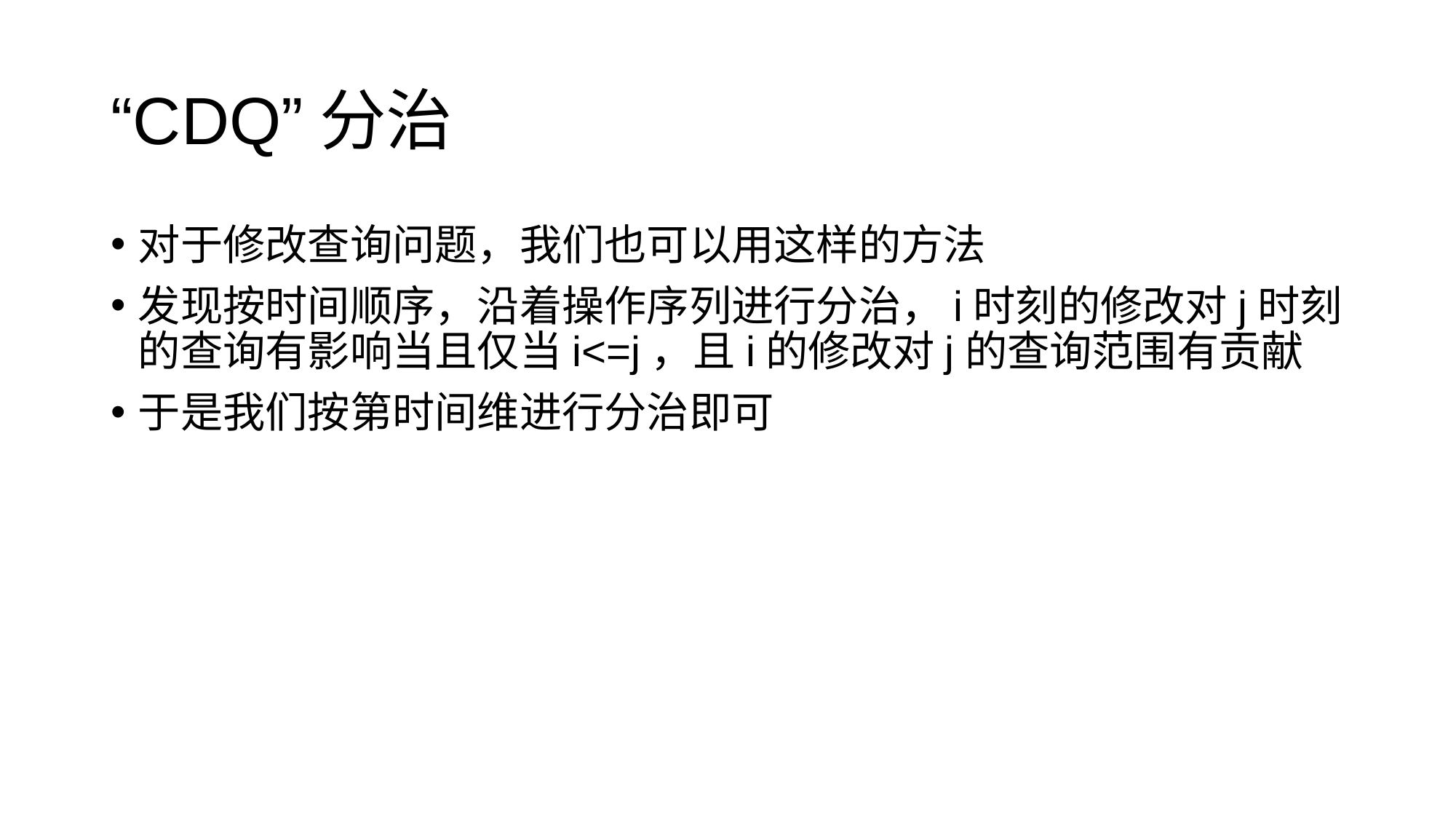

# “CDQ”分治
对于修改查询问题，我们也可以用这样的方法
发现按时间顺序，沿着操作序列进行分治，i时刻的修改对j时刻的查询有影响当且仅当i<=j，且i的修改对j的查询范围有贡献
于是我们按第时间维进行分治即可